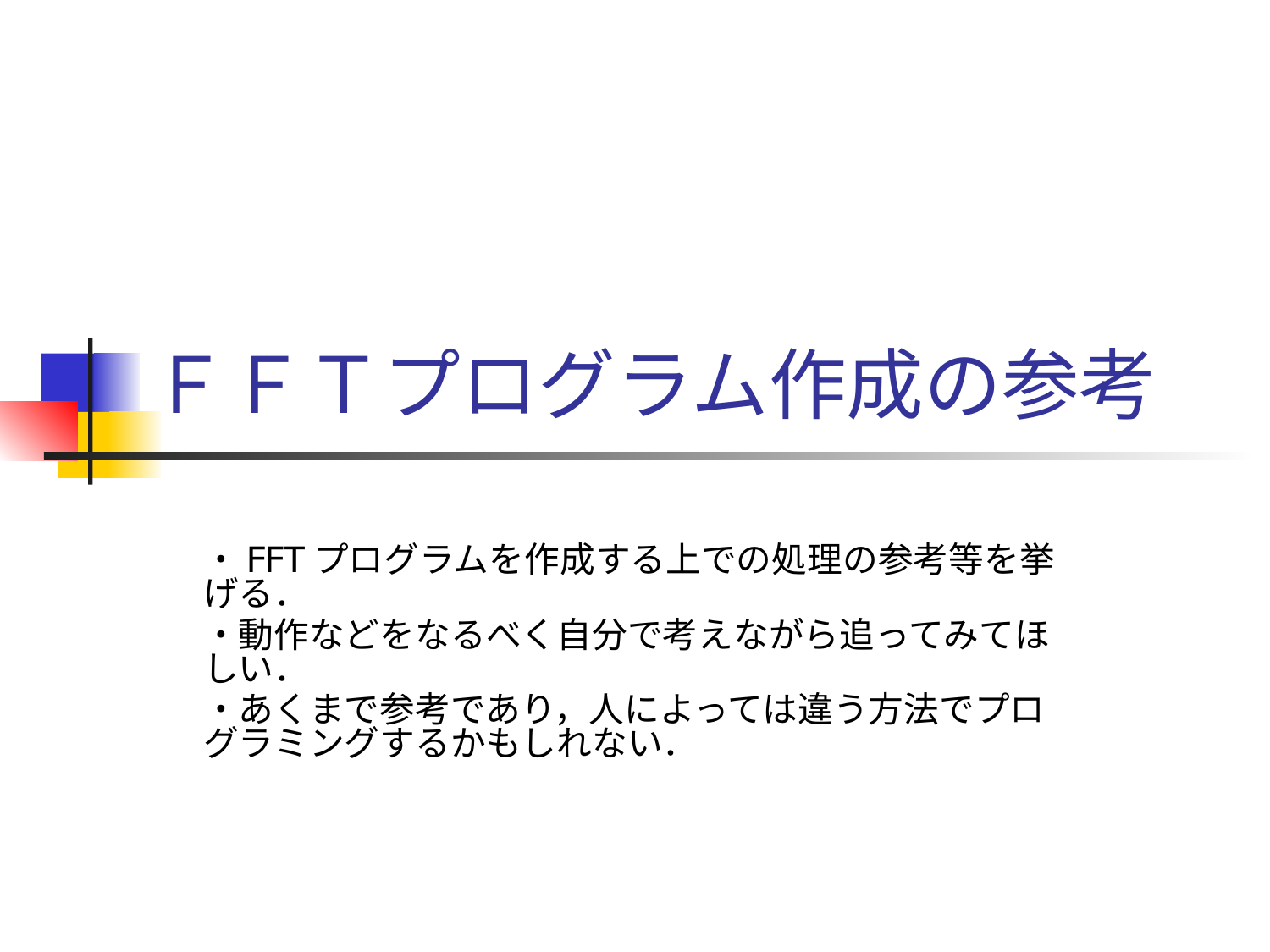

# ＦＦＴプログラム作成の参考
・FFTプログラムを作成する上での処理の参考等を挙げる．
・動作などをなるべく自分で考えながら追ってみてほしい．
・あくまで参考であり，人によっては違う方法でプログラミングするかもしれない．